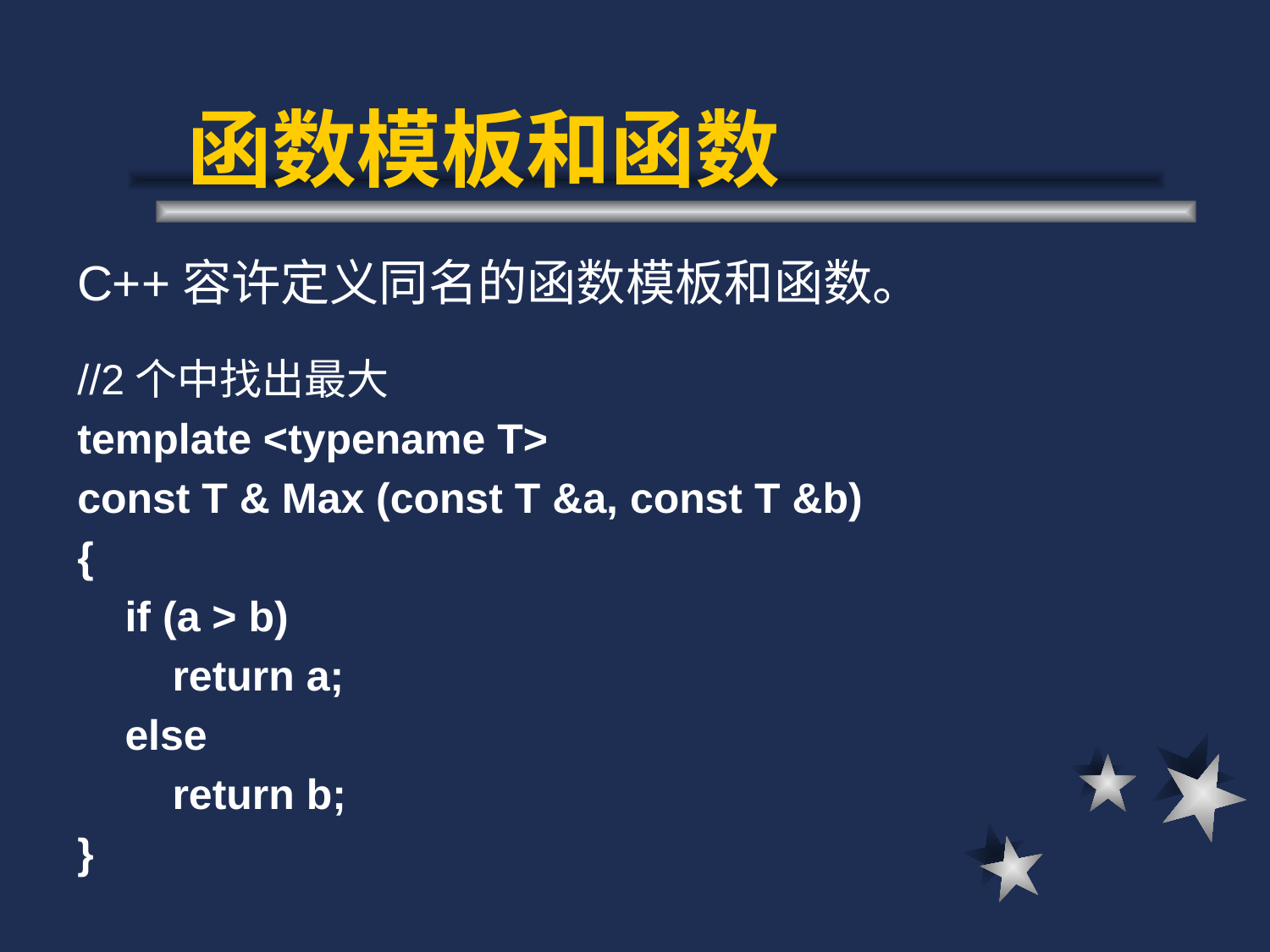

# 函数模板和函数
C++容许定义同名的函数模板和函数。
//2个中找出最大
template <typename T>
const T & Max (const T &a, const T &b)
{
    if (a > b)
        return a;
    else
        return b;
}